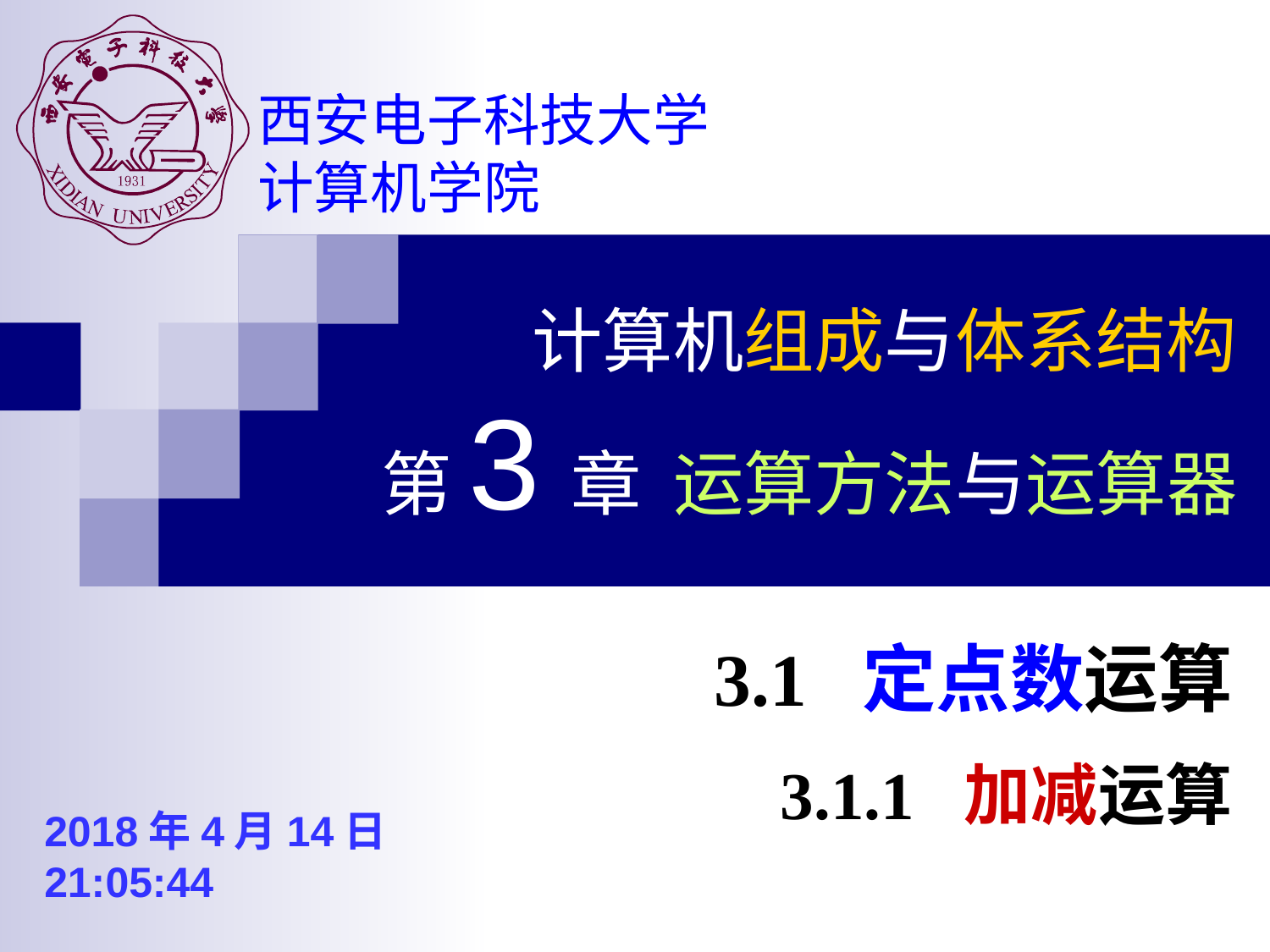

计算机组成与体系结构
第3章  运算方法与运算器
3.1  定点数运算
3.1.1  加减运算